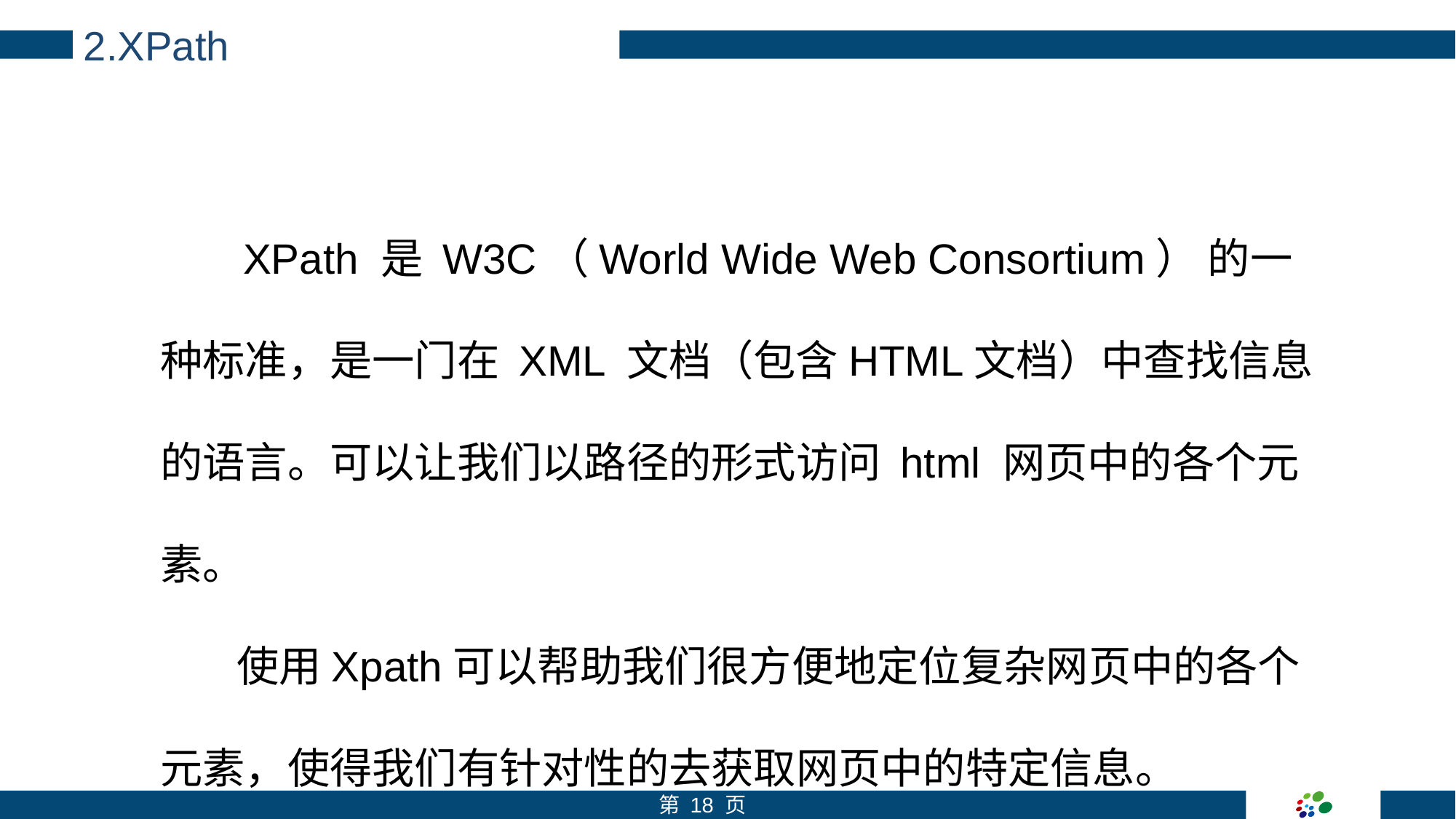

2.XPath
       XPath 是 W3C（World Wide Web Consortium） 的一种标准，是一门在 XML 文档（包含HTML文档）中查找信息的语言。可以让我们以路径的形式访问 html 网页中的各个元素。
       使用Xpath可以帮助我们很方便地定位复杂网页中的各个元素，使得我们有针对性的去获取网页中的特定信息。